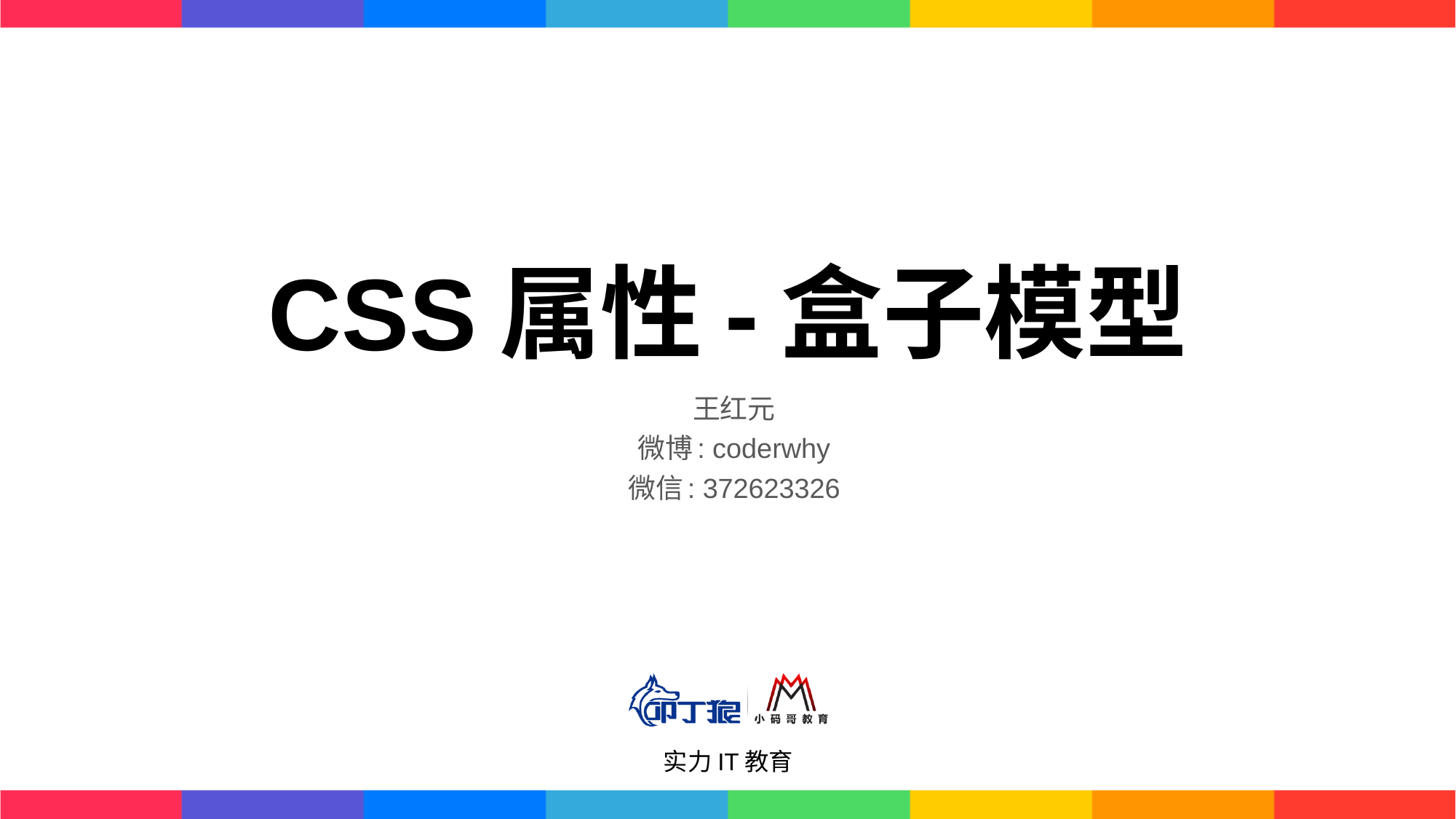

# CSS属性-盒子模型
王红元
微博: coderwhy
微信: 372623326